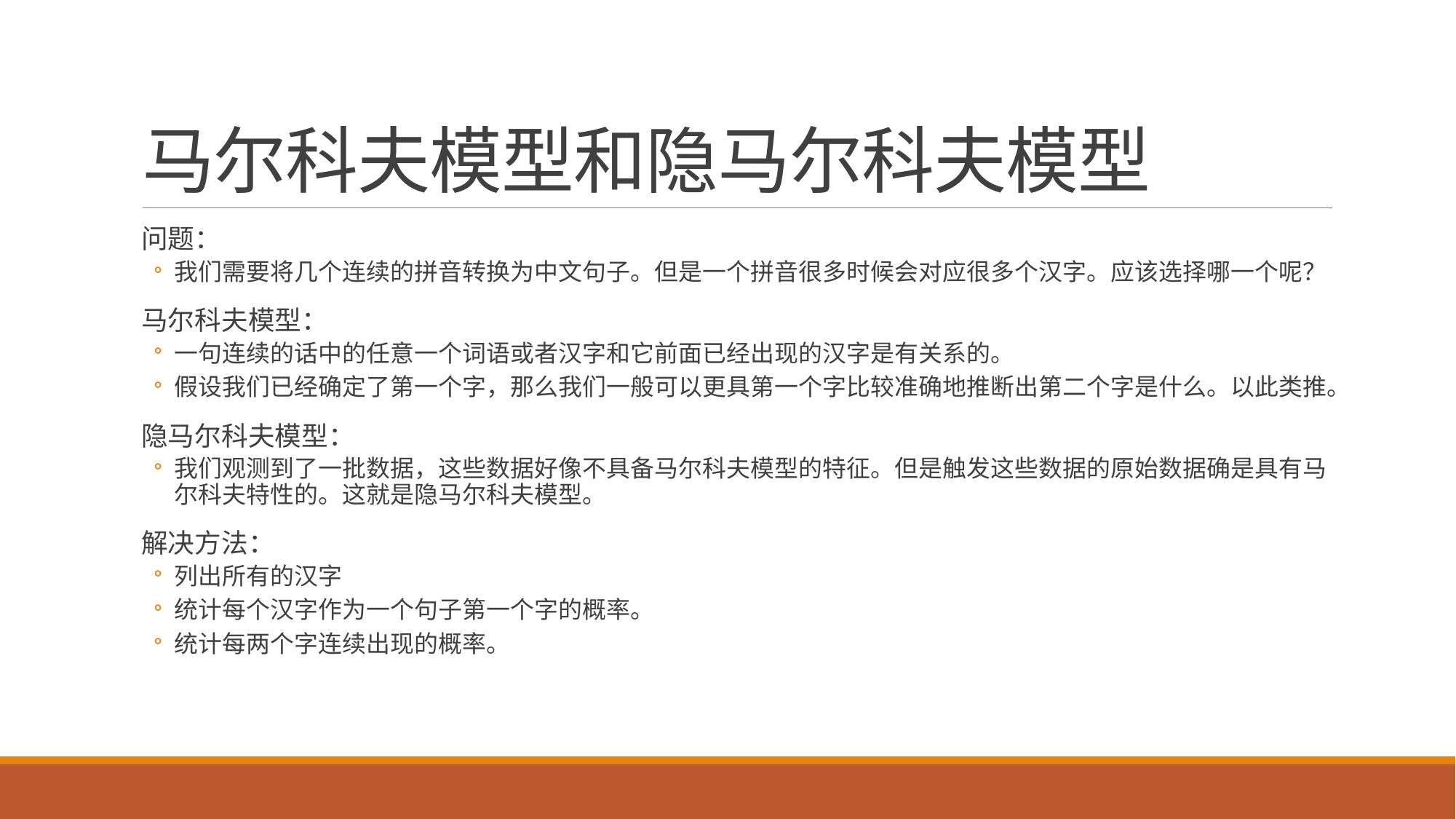

# 马尔科夫模型和隐马尔科夫模型
问题：
我们需要将几个连续的拼音转换为中文句子。但是一个拼音很多时候会对应很多个汉字。应该选择哪一个呢？
马尔科夫模型：
一句连续的话中的任意一个词语或者汉字和它前面已经出现的汉字是有关系的。
假设我们已经确定了第一个字，那么我们一般可以更具第一个字比较准确地推断出第二个字是什么。以此类推。
隐马尔科夫模型：
我们观测到了一批数据，这些数据好像不具备马尔科夫模型的特征。但是触发这些数据的原始数据确是具有马尔科夫特性的。这就是隐马尔科夫模型。
解决方法：
列出所有的汉字
统计每个汉字作为一个句子第一个字的概率。
统计每两个字连续出现的概率。